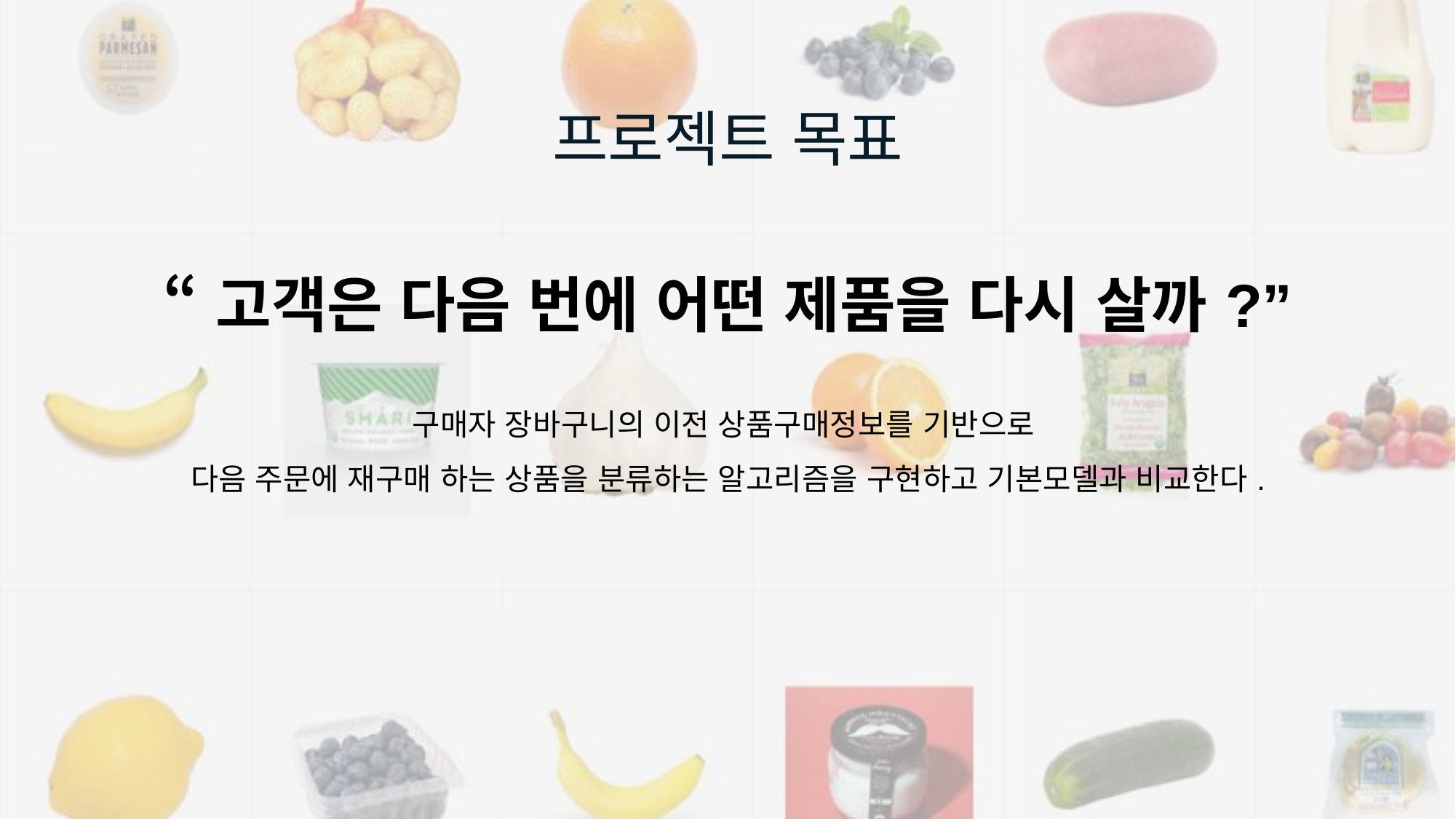

프로젝트 목표
“고객은 다음 번에 어떤 제품을 다시 살까?”

구매자 장바구니의 이전 상품구매정보를 기반으로
다음 주문에 재구매 하는 상품을 분류하는 알고리즘을 구현하고 기본모델과 비교한다.